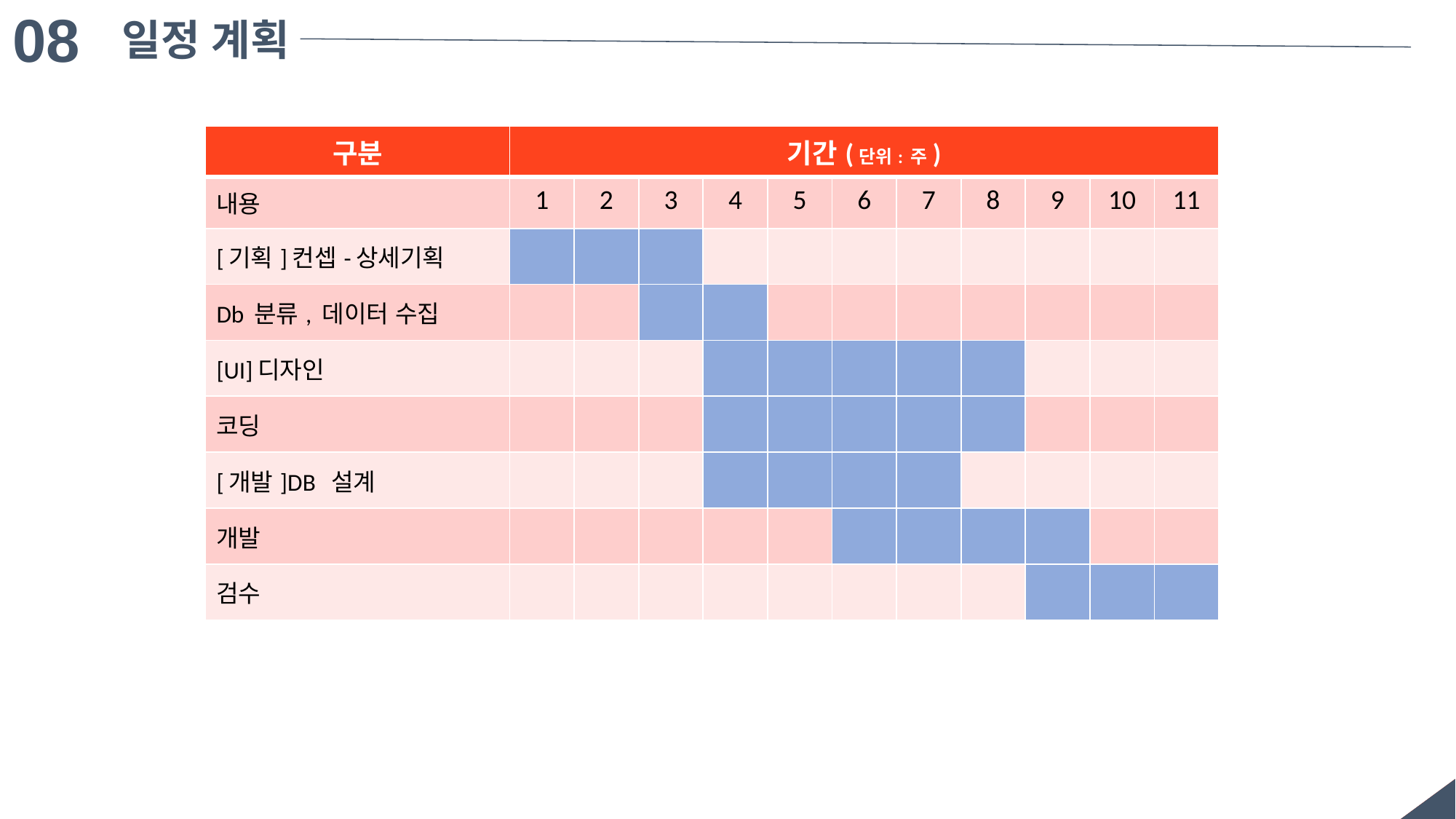

08
일정 계획
| 구분 | 기간(단위: 주) |  |  |  |  |  |  |  |  |  |  |
| --- | --- | --- | --- | --- | --- | --- | --- | --- | --- | --- | --- |
| 내용 | 1 | 2 | 3 | 4 | 5 | 6 | 7 | 8 | 9 | 10 | 11 |
| [기획]컨셉-상세기획 |  |  |  |  |  |  |  |  |  |  |  |
| Db 분류, 데이터 수집 |  |  |  |  |  |  |  |  |  |  |  |
| [UI]디자인 |  |  |  |  |  |  |  |  |  |  |  |
| 코딩 |  |  |  |  |  |  |  |  |  |  |  |
| [개발]DB 설계 |  |  |  |  |  |  |  |  |  |  |  |
| 개발 |  |  |  |  |  |  |  |  |  |  |  |
| 검수 |  |  |  |  |  |  |  |  |  |  |  |